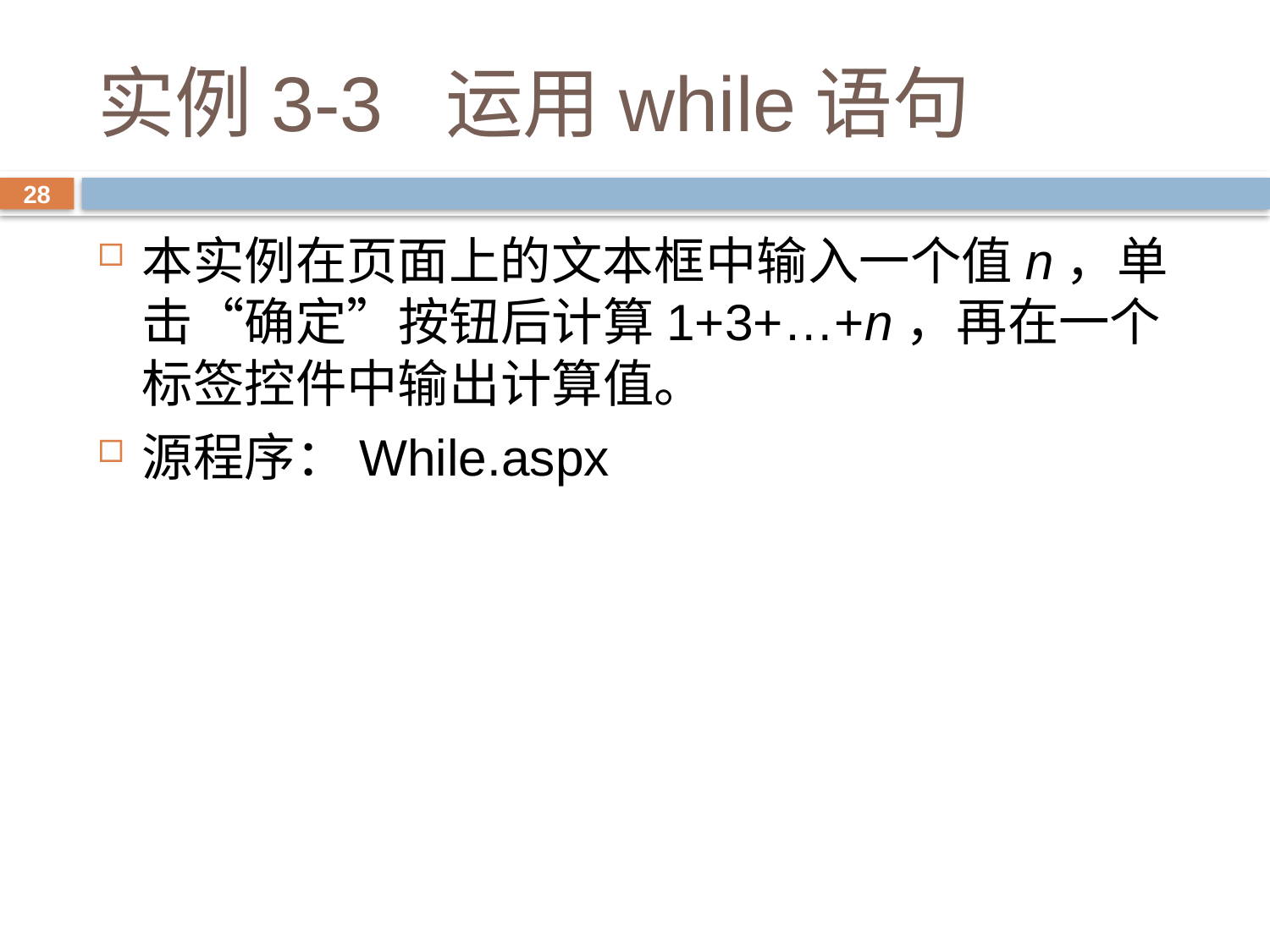

# 实例3-3  运用while语句
28
本实例在页面上的文本框中输入一个值n，单击“确定”按钮后计算1+3+…+n，再在一个标签控件中输出计算值。
源程序：While.aspx